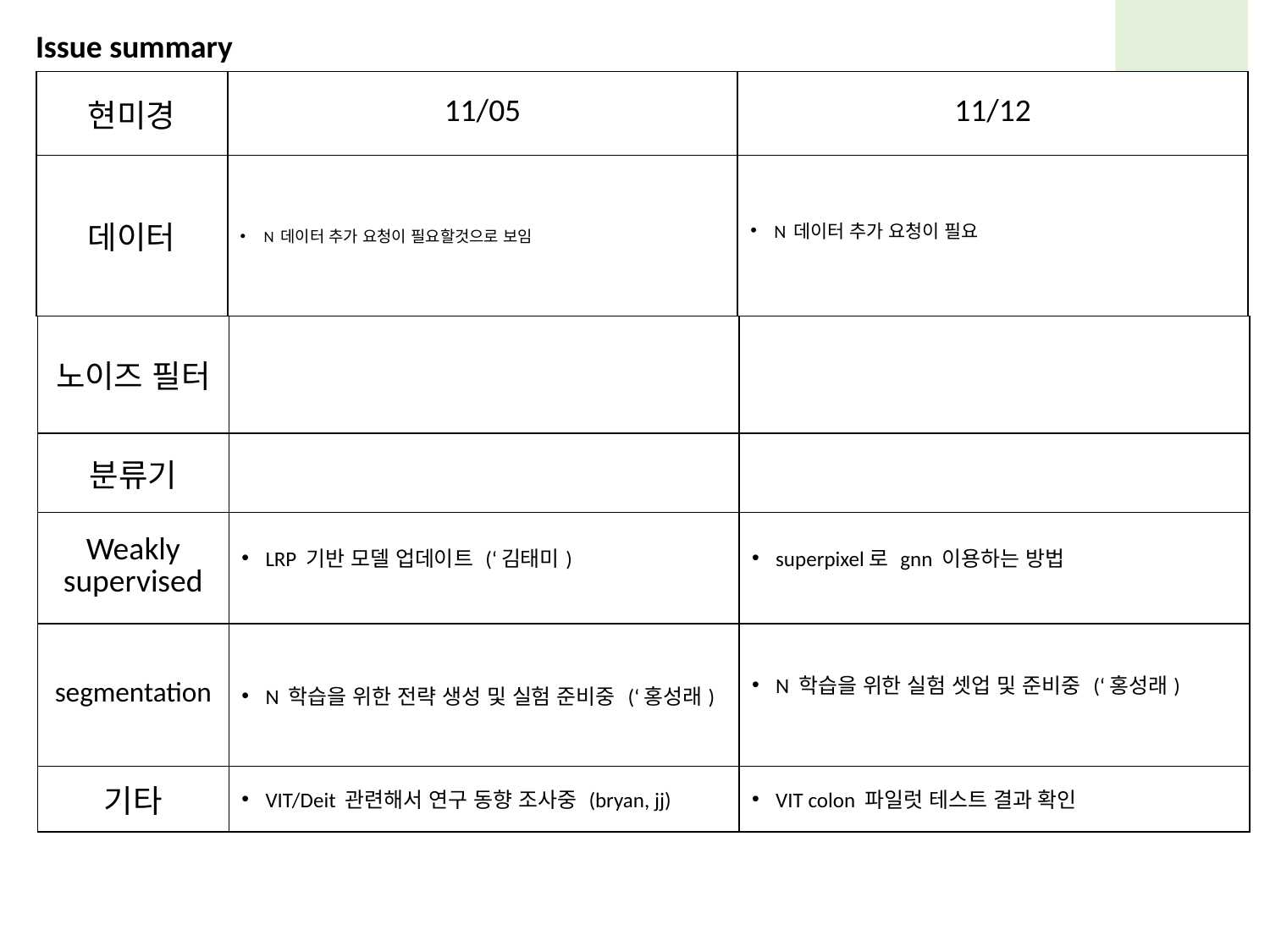

Issue summary
| 현미경 | 11/05 | 11/12 |
| --- | --- | --- |
| 데이터 | N 데이터 추가 요청이 필요할것으로 보임 | N 데이터 추가 요청이 필요 |
| 노이즈 필터 |  |  |
| --- | --- | --- |
| 분류기 |  |  |
| Weakly supervised | LRP 기반 모델 업데이트 (‘김태미) | superpixel로 gnn 이용하는 방법 |
| segmentation | N 학습을 위한 전략 생성 및 실험 준비중 (‘홍성래) | N 학습을 위한 실험 셋업 및 준비중 (‘홍성래) |
| 기타 | VIT/Deit 관련해서 연구 동향 조사중 (bryan, jj) | VIT colon 파일럿 테스트 결과 확인 |